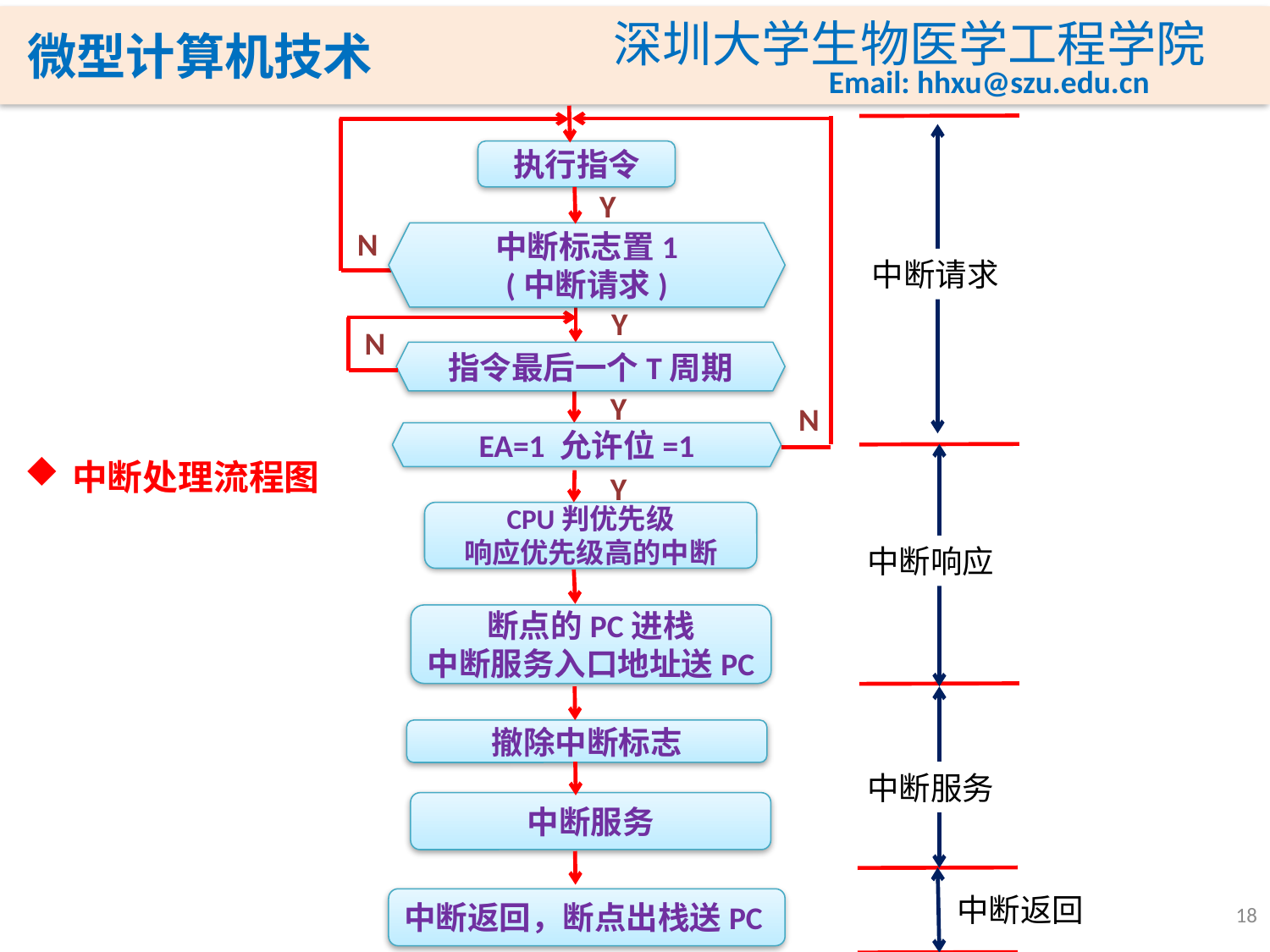

执行指令
Y
中断标志置1
(中断请求)
N
中断请求
Y
指令最后一个T周期
N
Y
N
EA=1 允许位=1
中断处理流程图
Y
CPU判优先级
响应优先级高的中断
中断响应
断点的PC进栈
中断服务入口地址送PC
撤除中断标志
中断服务
中断服务
中断返回
中断返回，断点出栈送PC
18